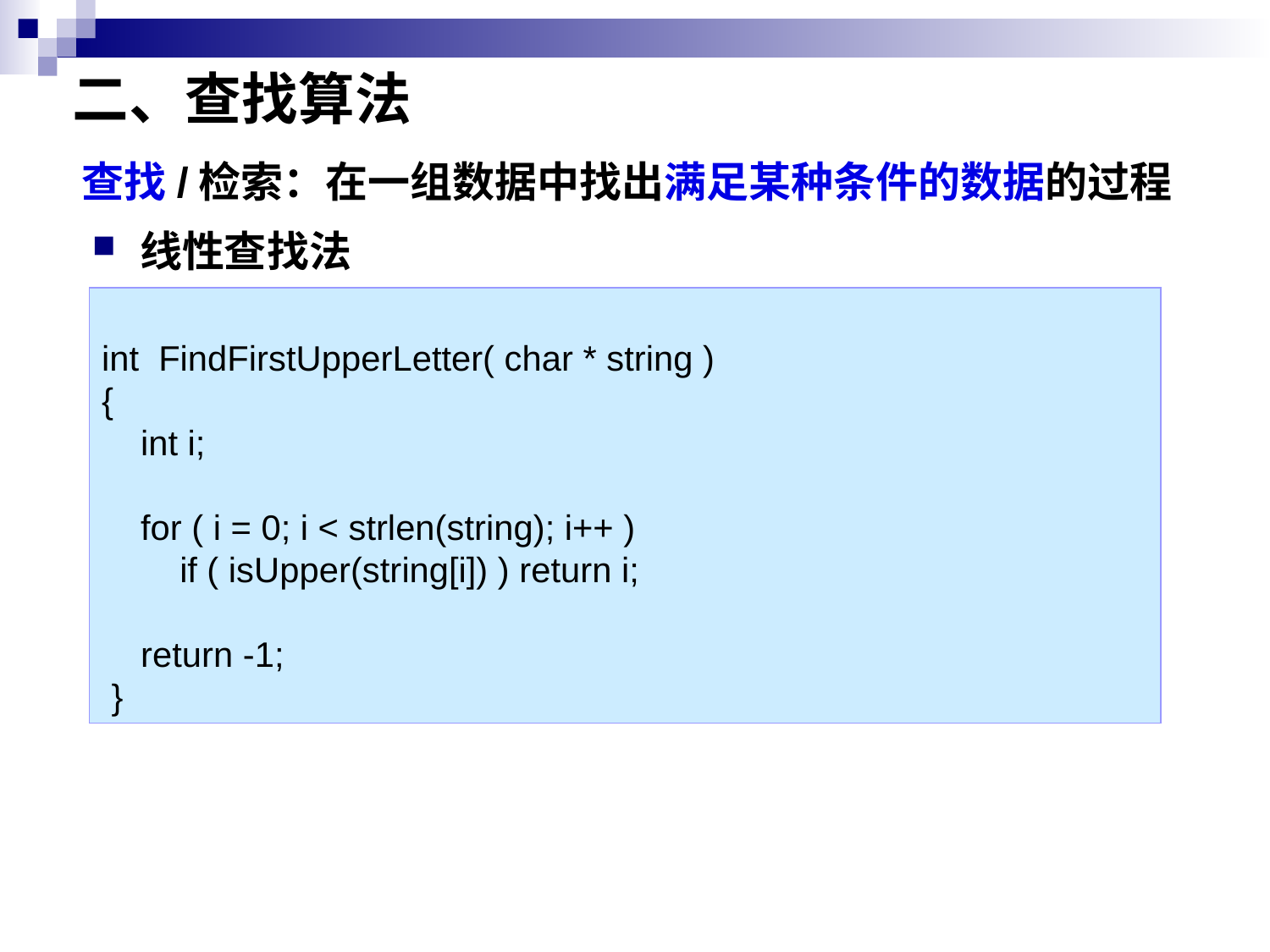

# 二、查找算法
查找/检索：在一组数据中找出满足某种条件的数据的过程
线性查找法
二分查找法

int  FindFirstUpperLetter( char * string )
{
    int i;

    for ( i = 0; i < strlen(string); i++ )
        if ( isUpper(string[i]) ) return i;

    return -1;
 }